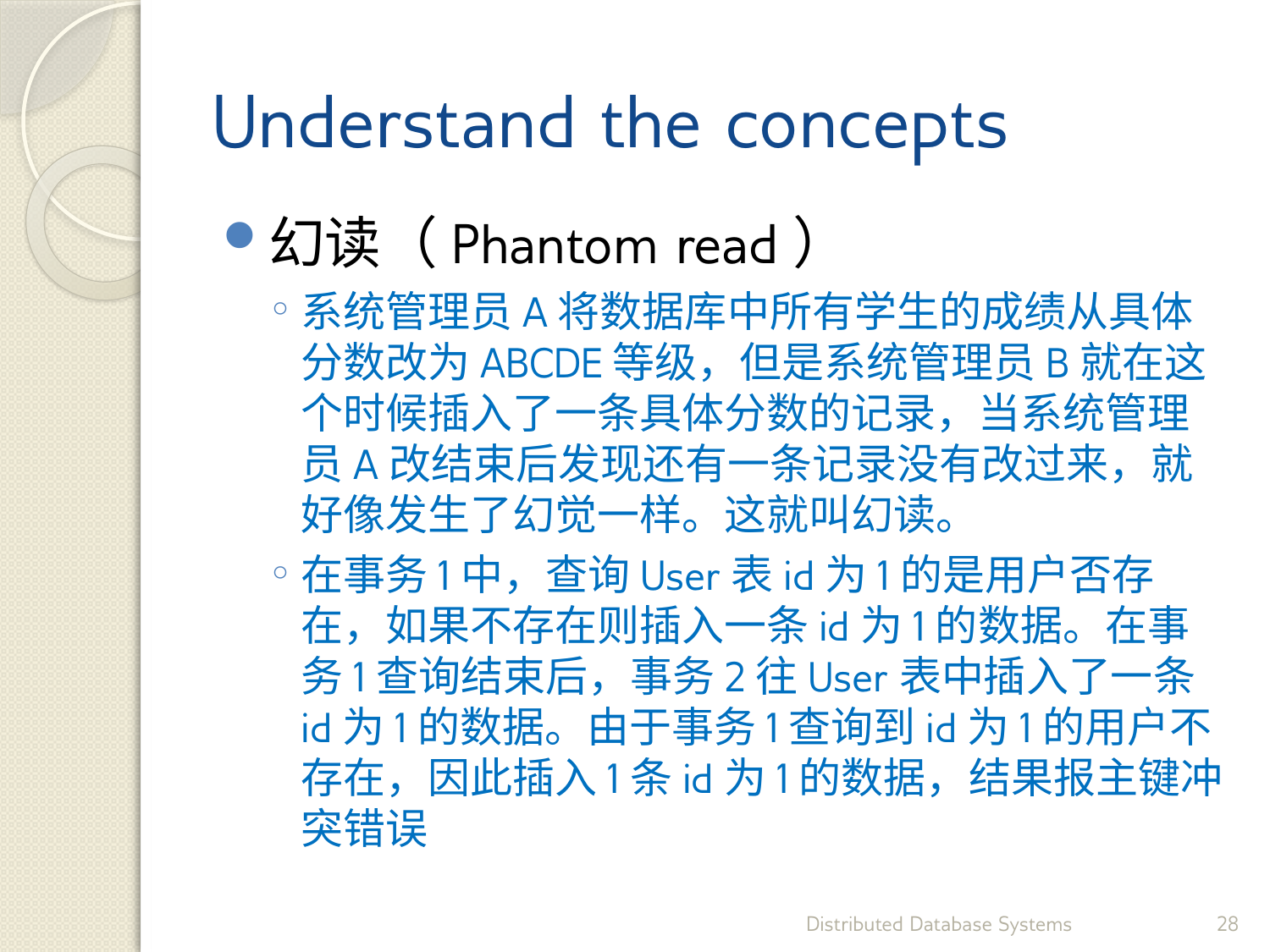

# Understand the concepts
幻读（Phantom read）
系统管理员A将数据库中所有学生的成绩从具体分数改为ABCDE等级，但是系统管理员B就在这个时候插入了一条具体分数的记录，当系统管理员A改结束后发现还有一条记录没有改过来，就好像发生了幻觉一样。这就叫幻读。
在事务1中，查询User表id为1的是用户否存在，如果不存在则插入一条id为1的数据。在事务1查询结束后，事务2往User表中插入了一条id为1的数据。由于事务1查询到id为1的用户不存在，因此插入1条id为1的数据，结果报主键冲突错误
Distributed Database Systems
28